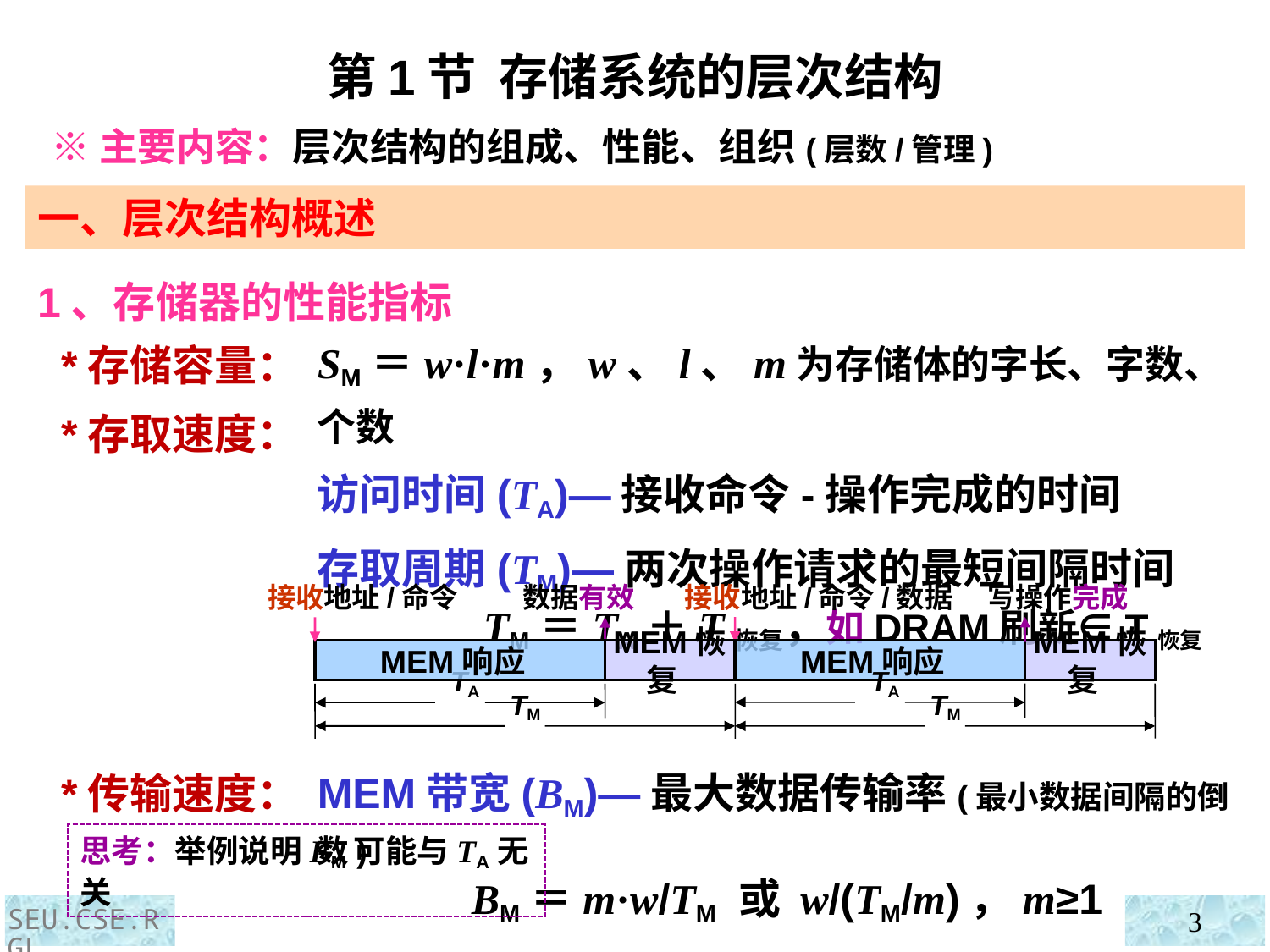

第1节  存储系统的层次结构
 ※主要内容：层次结构的组成、性能、组织(层数/管理)
一、层次结构概述
1、存储器的性能指标
  *存储容量：
  *存取速度：

  *传输速度：
SM＝w·l·m，w、l、m为存储体的字长、字数、个数
访问时间(TA)—接收命令-操作完成的时间
存取周期(TM)—两次操作请求的最短间隔时间
              TM＝TA＋T恢复，如DRAM刷新∈T恢复
接收地址/命令
数据有效
接收地址/命令/数据
写操作完成

MEM恢复
MEM恢复
MEM响应
MEM响应
TA
TA

TM
TM

MEM带宽(BM)—最大数据传输率(最小数据间隔的倒数)
             BM＝m·w/TM 或 w/(TM/m)，m≥1
思考：举例说明BM可能与TA无关
SEU.CSE.RGL
3